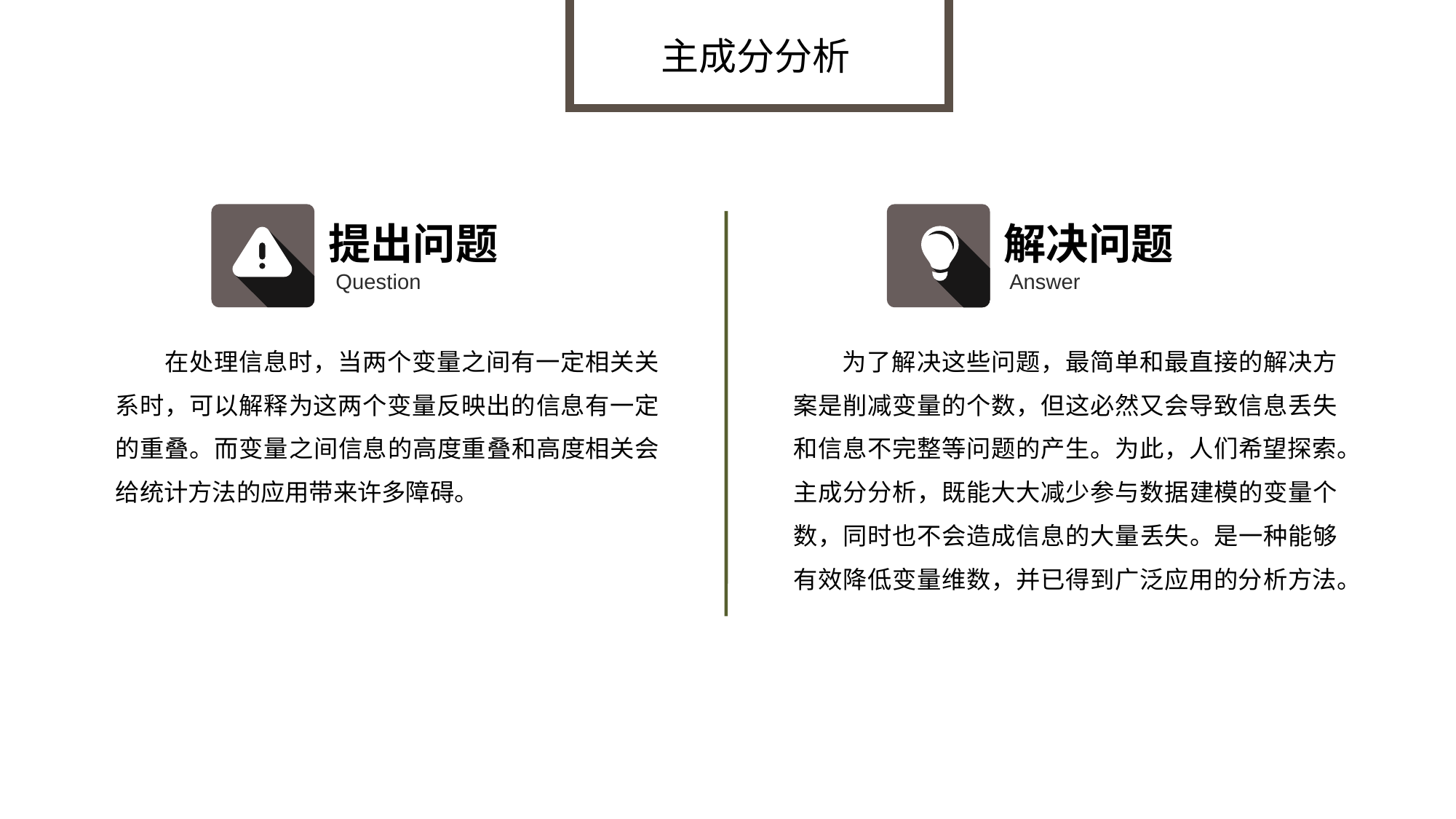

主成分分析

提出问题
Question

解决问题
Answer

       在处理信息时，当两个变量之间有一定相关关系时，可以解释为这两个变量反映出的信息有一定的重叠。而变量之间信息的高度重叠和高度相关会给统计方法的应用带来许多障碍。
       为了解决这些问题，最简单和最直接的解决方案是削减变量的个数，但这必然又会导致信息丢失和信息不完整等问题的产生。为此，人们希望探索。主成分分析，既能大大减少参与数据建模的变量个数，同时也不会造成信息的大量丢失。是一种能够有效降低变量维数，并已得到广泛应用的分析方法。